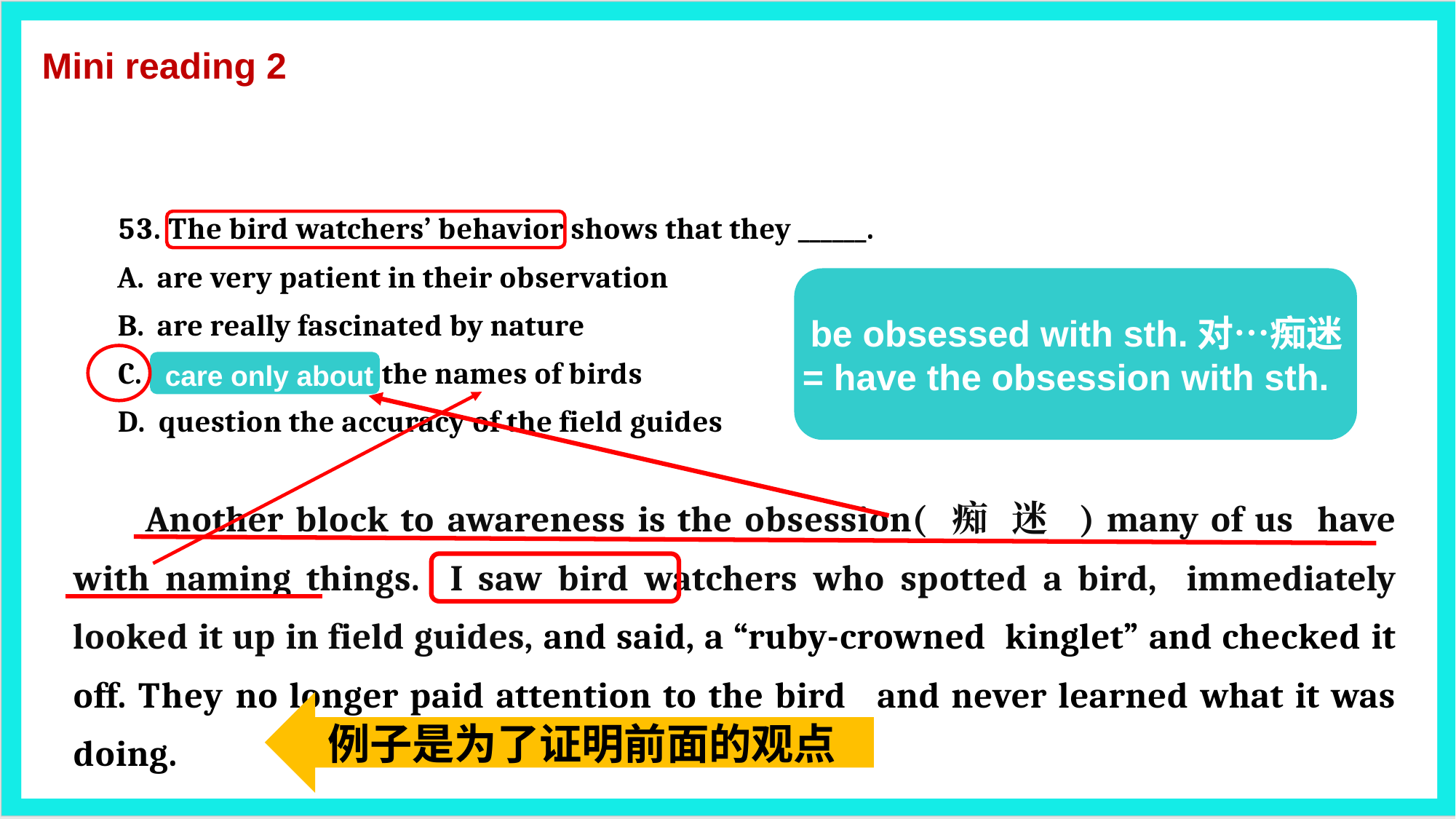

Mini reading 2
53. The bird watchers’ behavior shows that they ______.
are very patient in their observation
are really fascinated by nature
care only about the names of birds
question the accuracy of the field guides

   Another block to awareness is the obsession( 痴 迷 ) many of us  have with naming things.  I saw bird watchers who spotted a bird,  immediately looked it up in field guides, and said, a “ruby-crowned  kinglet” and checked it off. They no longer paid attention to the bird  and never learned what it was doing.

 be obsessed with sth.对…痴迷
= have the obsession with sth.

 care only about

例子是为了证明前面的观点